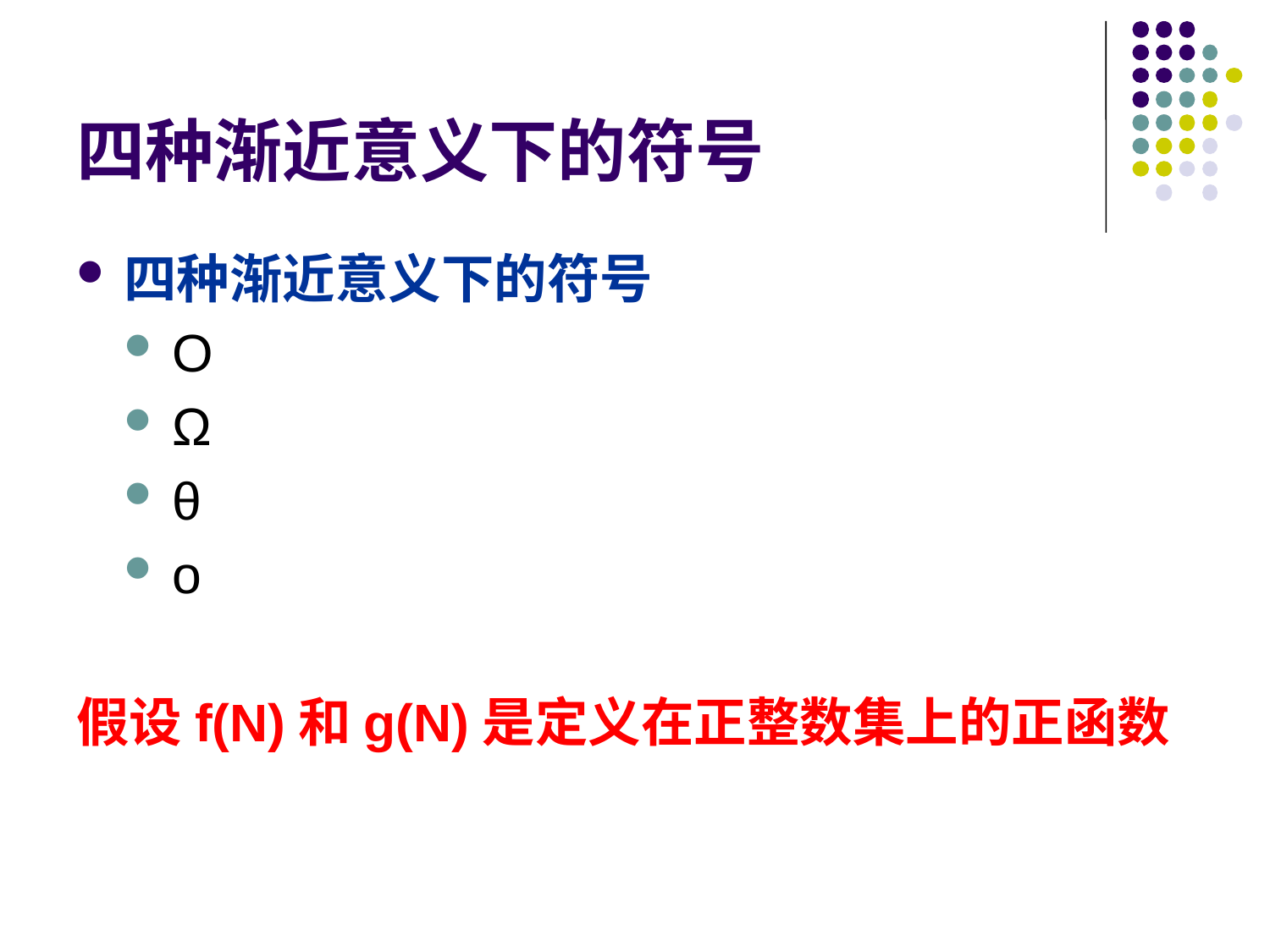

# 四种渐近意义下的符号
四种渐近意义下的符号
O
Ω
θ
o

假设f(N)和g(N)是定义在正整数集上的正函数